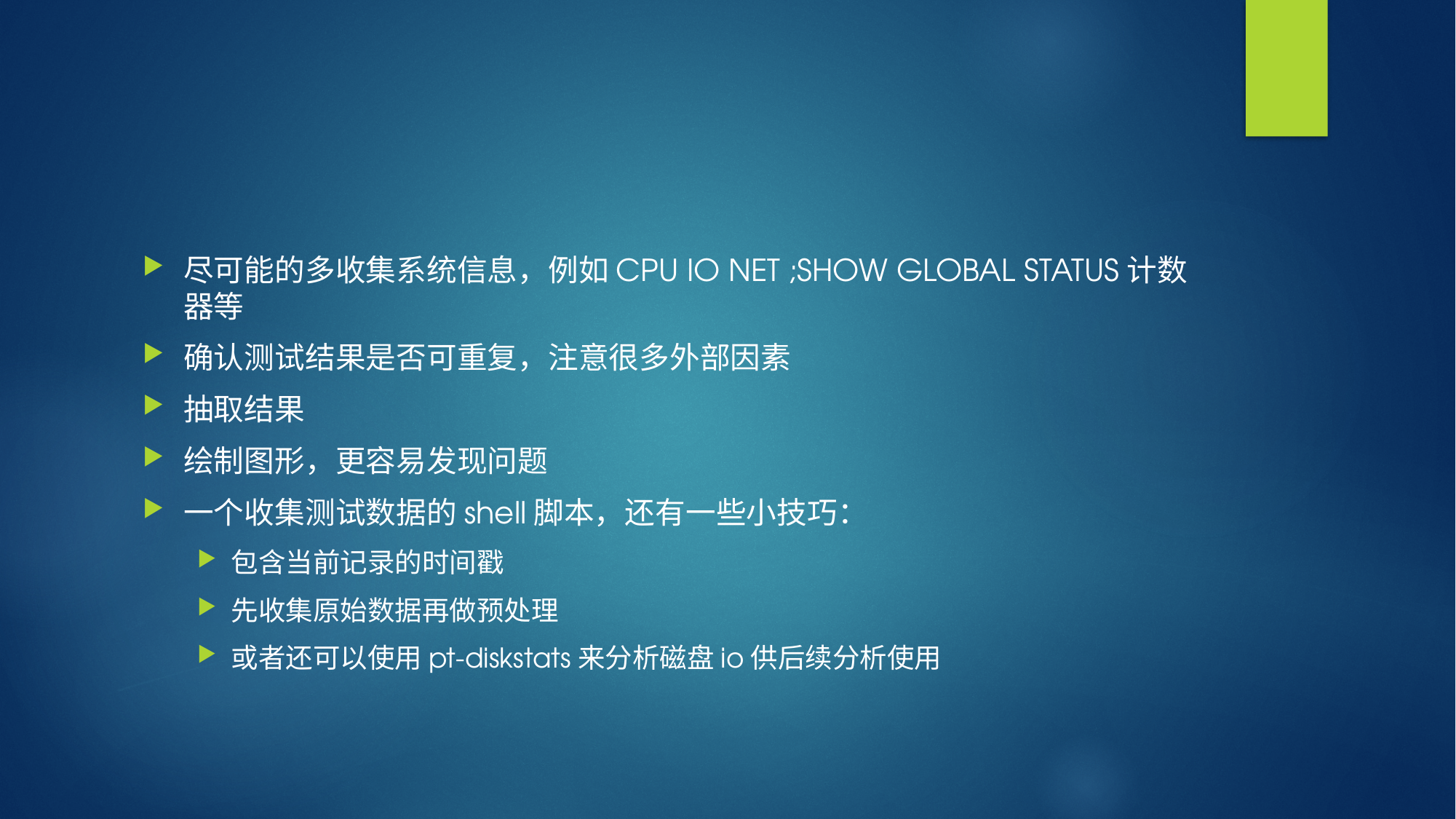

#
尽可能的多收集系统信息，例如CPU IO NET ;SHOW GLOBAL STATUS计数器等
确认测试结果是否可重复，注意很多外部因素
抽取结果
绘制图形，更容易发现问题
一个收集测试数据的shell脚本，还有一些小技巧：
包含当前记录的时间戳
先收集原始数据再做预处理
或者还可以使用pt-diskstats来分析磁盘io供后续分析使用